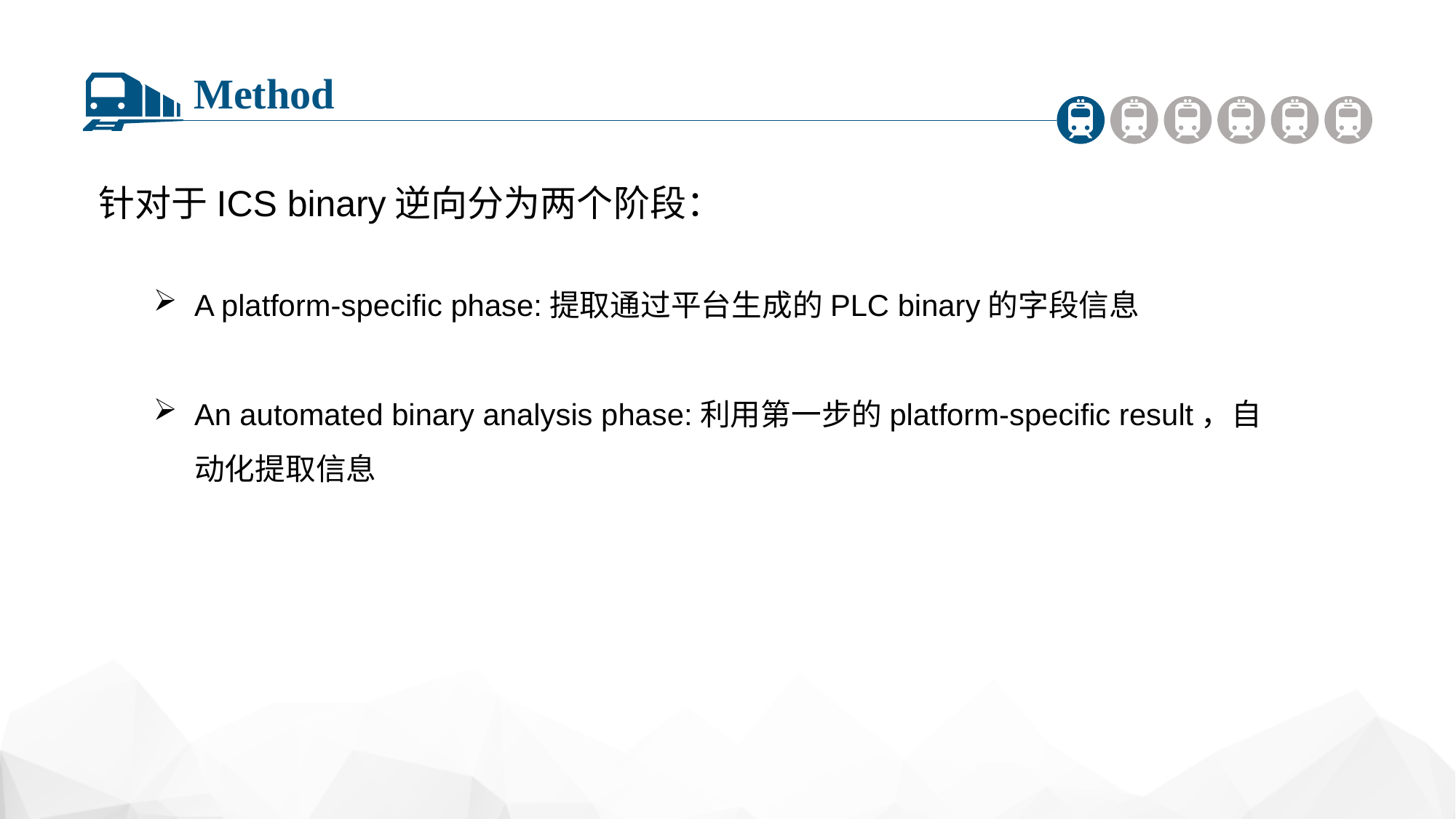

Method
针对于ICS binary逆向分为两个阶段：

A platform-specific phase:提取通过平台生成的PLC binary的字段信息

An automated binary analysis phase:利用第一步的platform-specific result，自动化提取信息